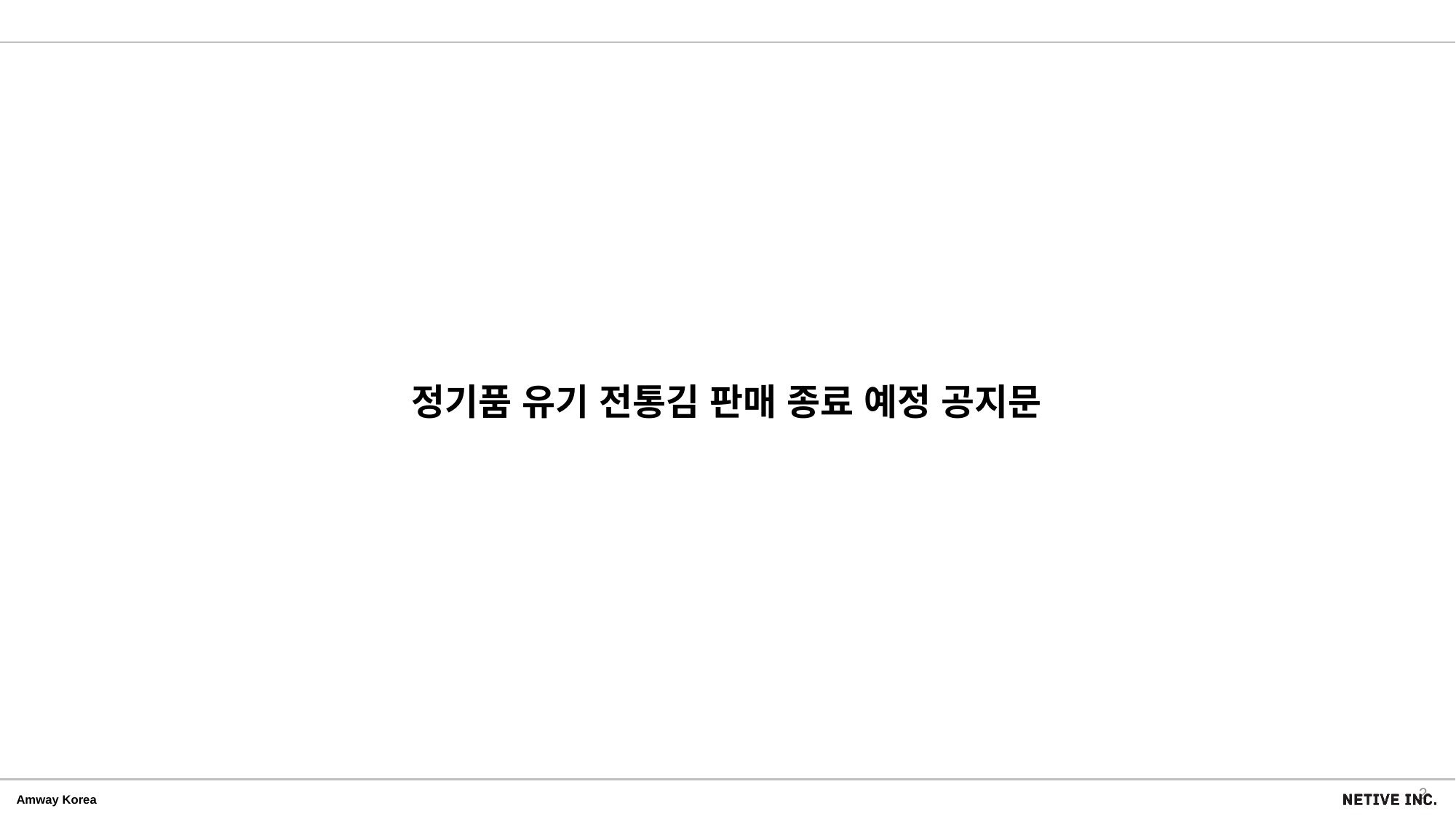

정기품 유기 전통김 판매 종료 예정 공지문